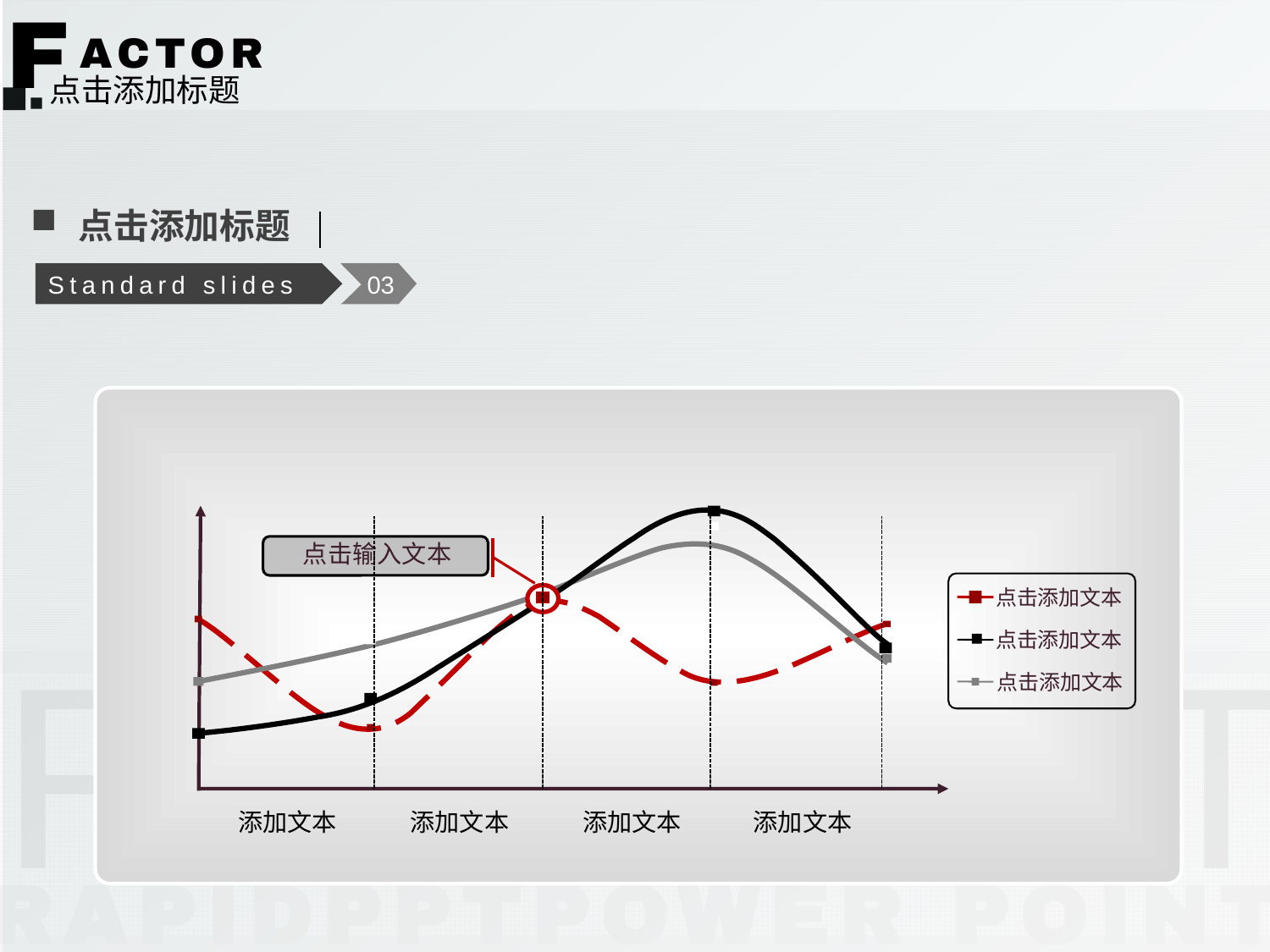

F
ACTOR
点击添加标题
点击添加标题
Standard slides
  03

添加文本
添加文本
添加文本
添加文本
点击输入文本

点击添加文本

点击添加文本

点击添加文本